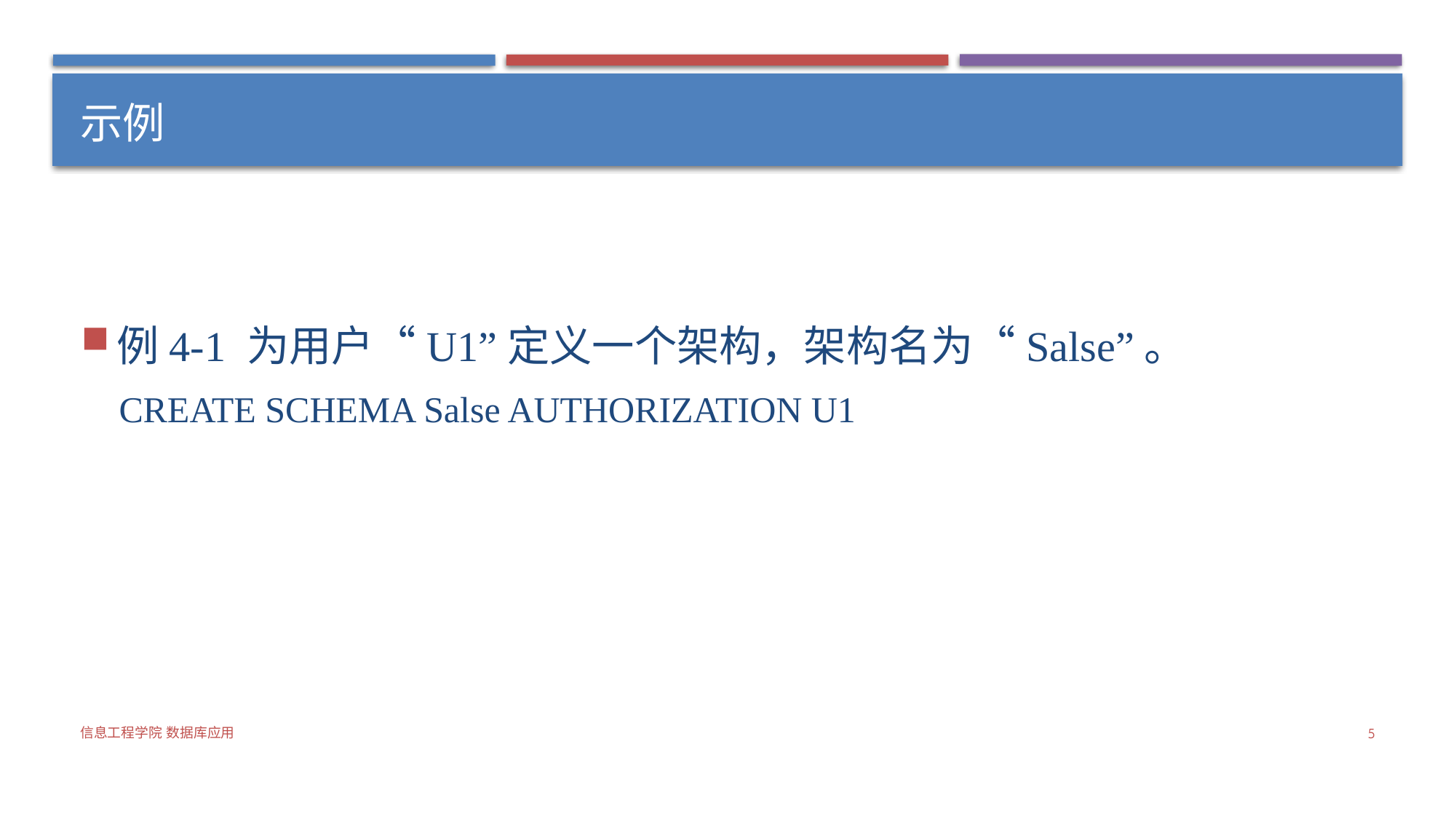

# 示例
例4-1 为用户“U1”定义一个架构，架构名为“Salse”。
CREATE SCHEMA Salse AUTHORIZATION U1

信息工程学院 数据库应用
5